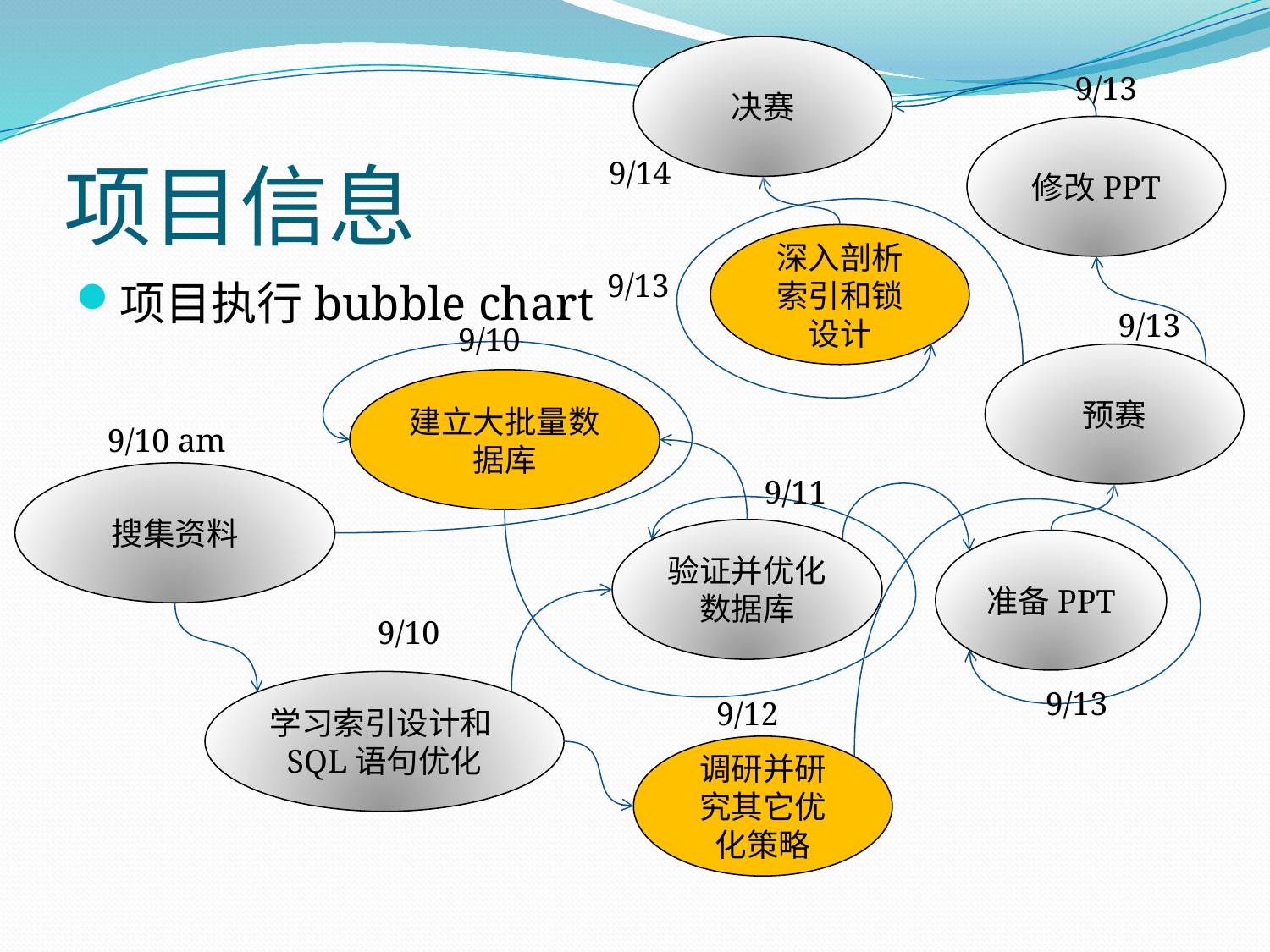

决赛
9/13
# 项目信息
修改PPT
9/14
深入剖析索引和锁设计
9/13
项目执行bubble chart
9/13
9/10
预赛
建立大批量数据库
9/10 am
搜集资料
9/11
验证并优化数据库
准备PPT
9/10
学习索引设计和SQL语句优化
9/13
9/12
调研并研究其它优化策略